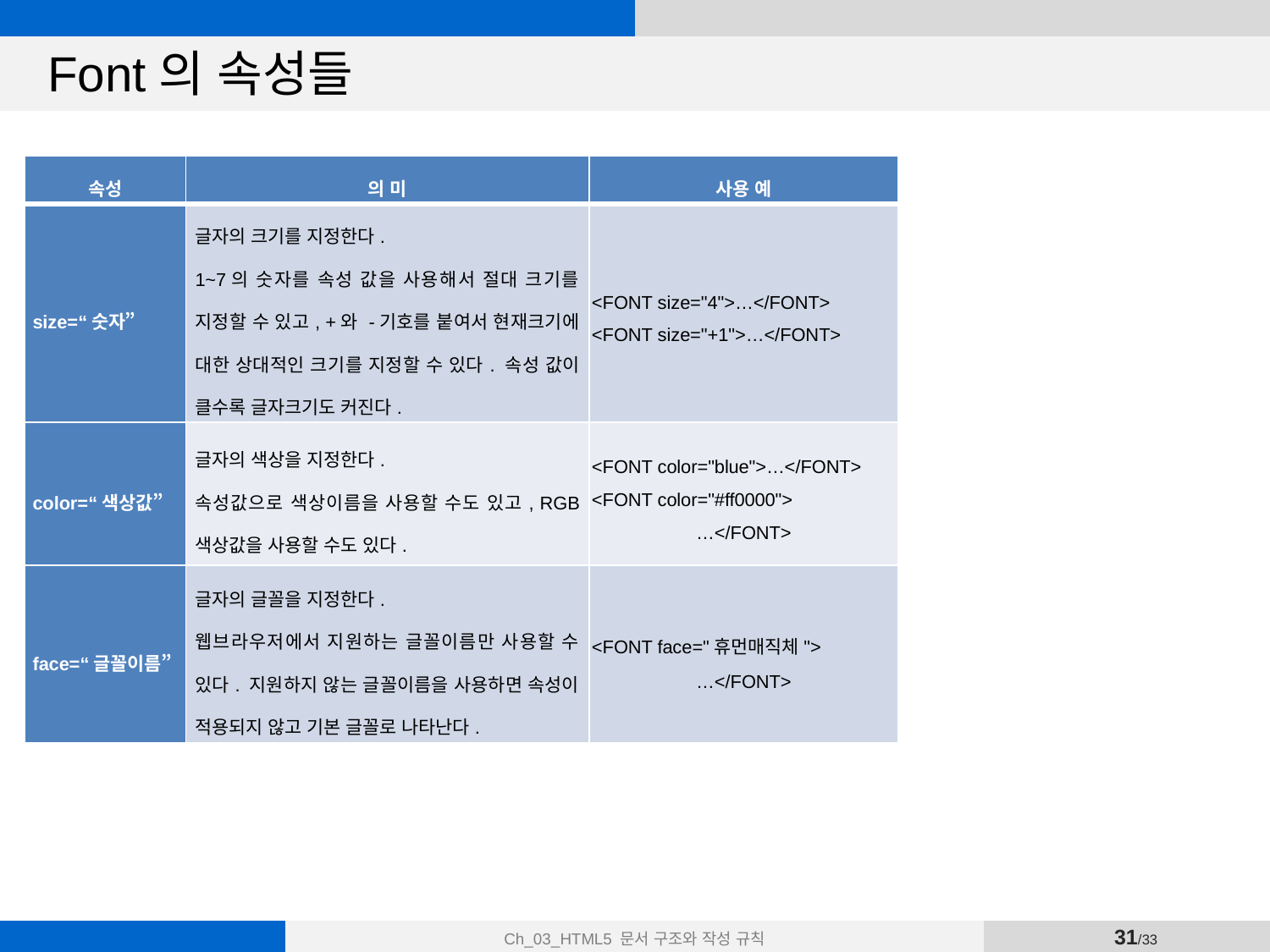

# Font의 속성들
| 속성 | 의 미 | 사용 예 |
| --- | --- | --- |
| size=“숫자” | 글자의 크기를 지정한다. 1~7의 숫자를 속성 값을 사용해서 절대 크기를 지정할 수 있고, +와 -기호를 붙여서 현재크기에 대한 상대적인 크기를 지정할 수 있다. 속성 값이 클수록 글자크기도 커진다. | <FONT size="4">…</FONT> <FONT size="+1">…</FONT> |
| color=“색상값” | 글자의 색상을 지정한다. 속성값으로 색상이름을 사용할 수도 있고, RGB 색상값을 사용할 수도 있다. | <FONT color="blue">…</FONT> <FONT color="#ff0000"> …</FONT> |
| face=“글꼴이름” | 글자의 글꼴을 지정한다. 웹브라우저에서 지원하는 글꼴이름만 사용할 수 있다. 지원하지 않는 글꼴이름을 사용하면 속성이 적용되지 않고 기본 글꼴로 나타난다. | <FONT face="휴먼매직체"> …</FONT> |